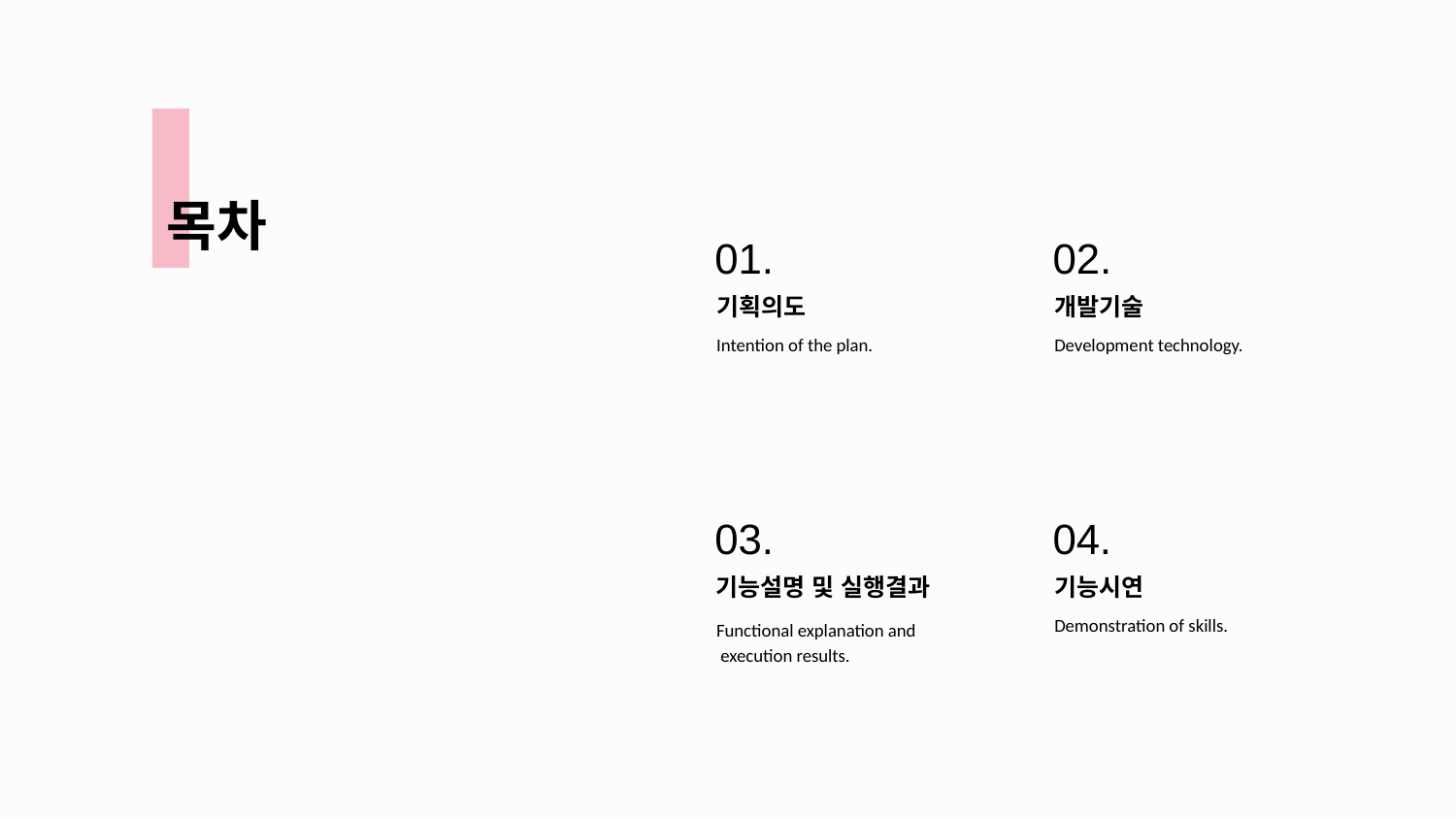

목차
02.
개발기술
Development technology.
01.
기획의도
Intention of the plan.
03.
기능설명 및 실행결과
Functional explanation and  execution results.
04.
기능시연
Demonstration of skills.